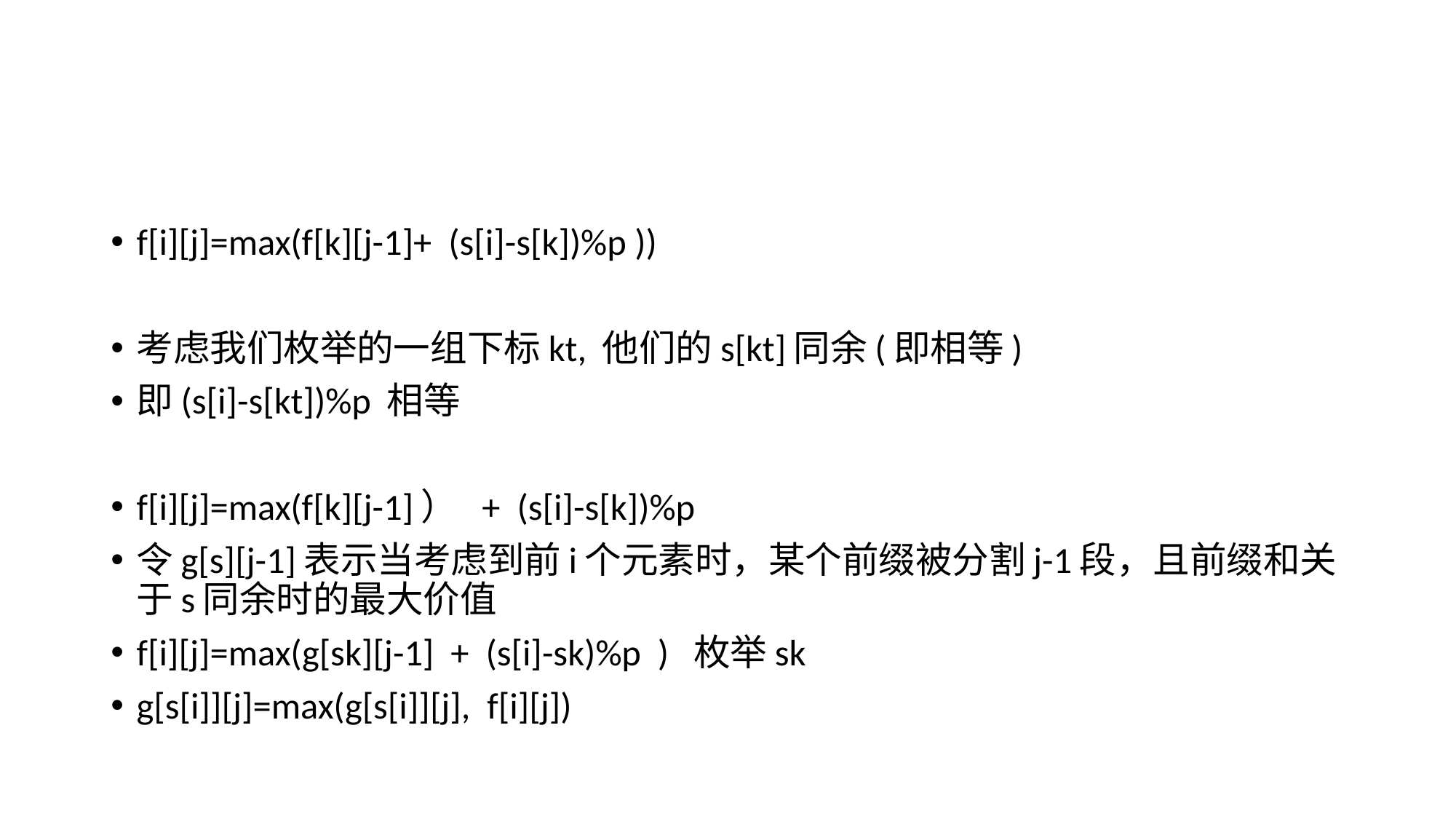

#
f[i][j]=max(f[k][j-1]+  (s[i]-s[k])%p ))

考虑我们枚举的一组下标kt, 他们的s[kt]同余(即相等)
即(s[i]-s[kt])%p 相等

f[i][j]=max(f[k][j-1]）  +  (s[i]-s[k])%p
令g[s][j-1]表示当考虑到前i个元素时，某个前缀被分割j-1段，且前缀和关于s同余时的最大价值
f[i][j]=max(g[sk][j-1]  +  (s[i]-sk)%p  )  枚举sk
g[s[i]][j]=max(g[s[i]][j],  f[i][j])